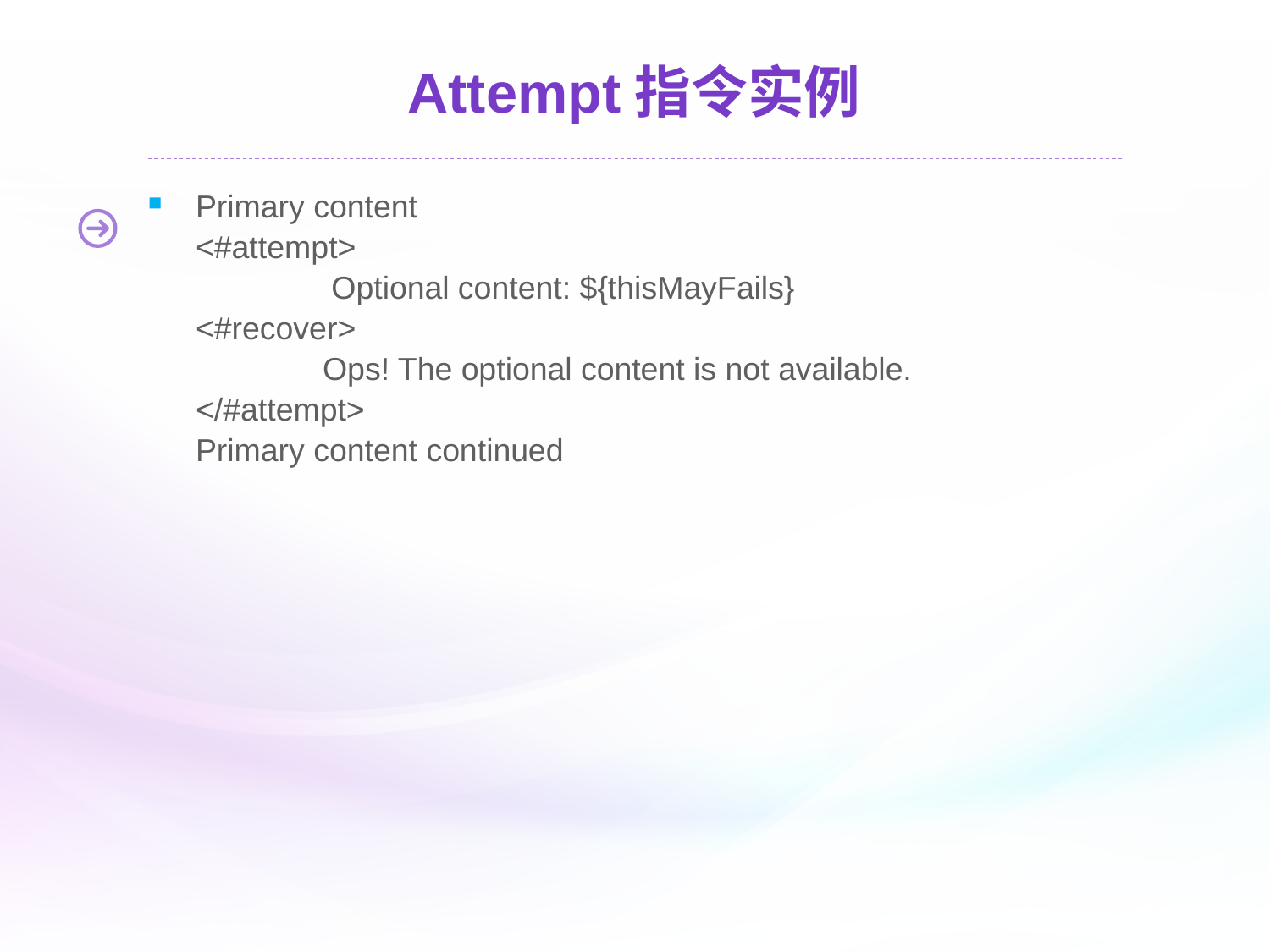

# Attempt指令实例
Primary content
	<#attempt>
		 Optional content: ${thisMayFails}
	<#recover>
		Ops! The optional content is not available.
	</#attempt>
	Primary content continued